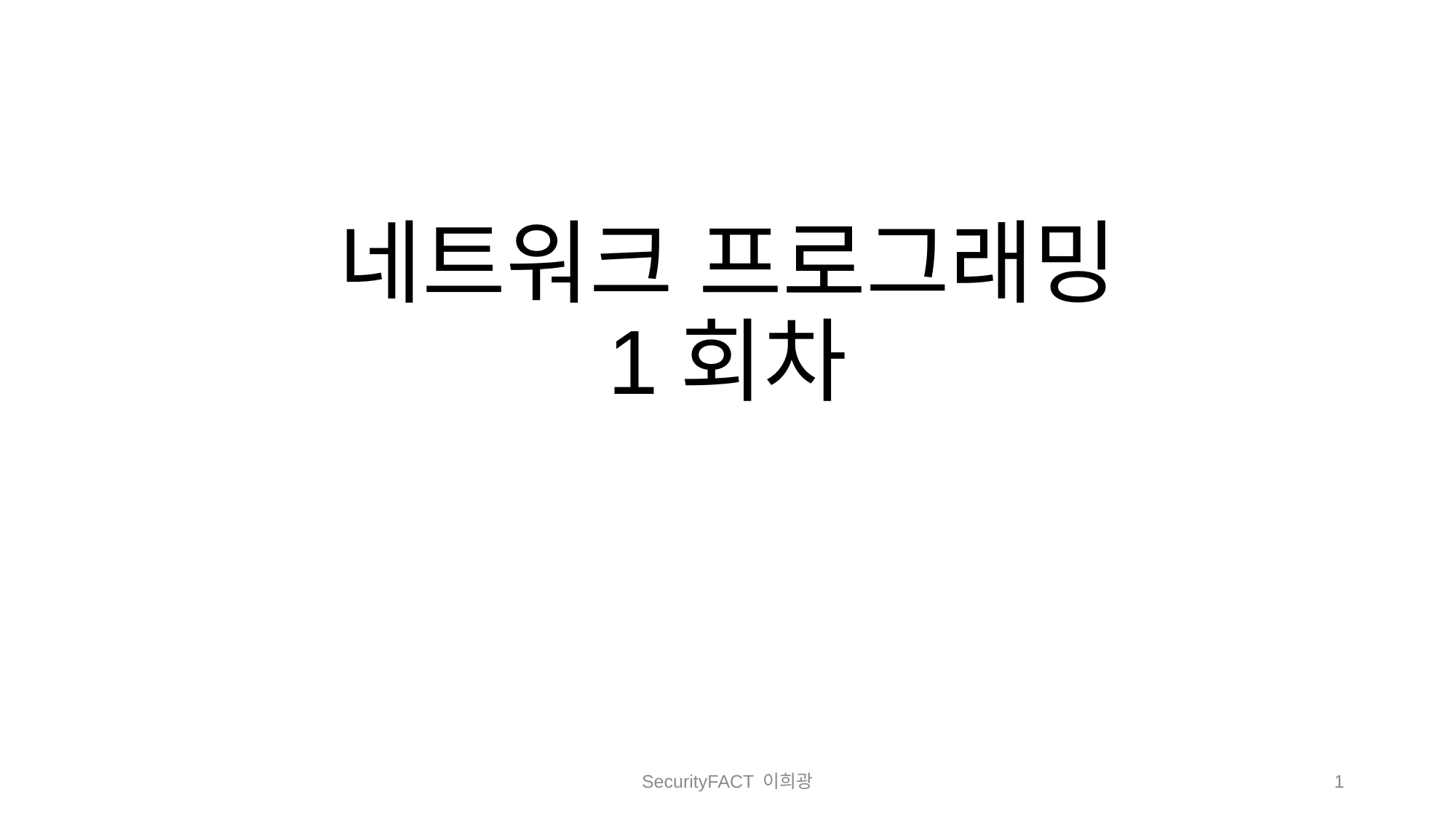

# 네트워크 프로그래밍 1회차
SecurityFACT 이희광
1